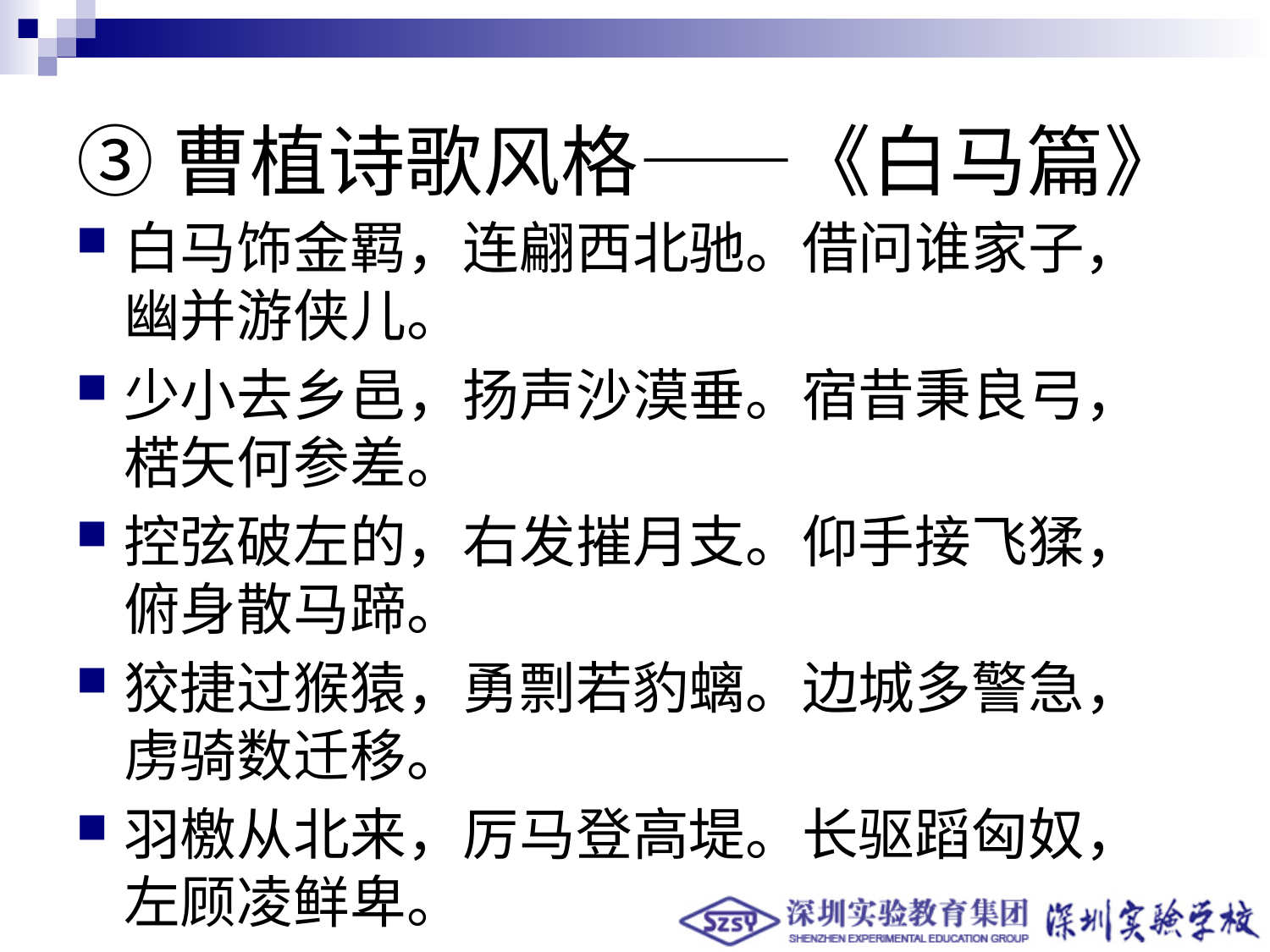

# ③曹植诗歌风格——《白马篇》
白马饰金羁，连翩西北驰。借问谁家子，幽并游侠儿。
少小去乡邑，扬声沙漠垂。宿昔秉良弓，楛矢何参差。
控弦破左的，右发摧月支。仰手接飞猱，俯身散马蹄。
狡捷过猴猿，勇剽若豹螭。边城多警急，虏骑数迁移。
羽檄从北来，厉马登高堤。长驱蹈匈奴，左顾凌鲜卑。